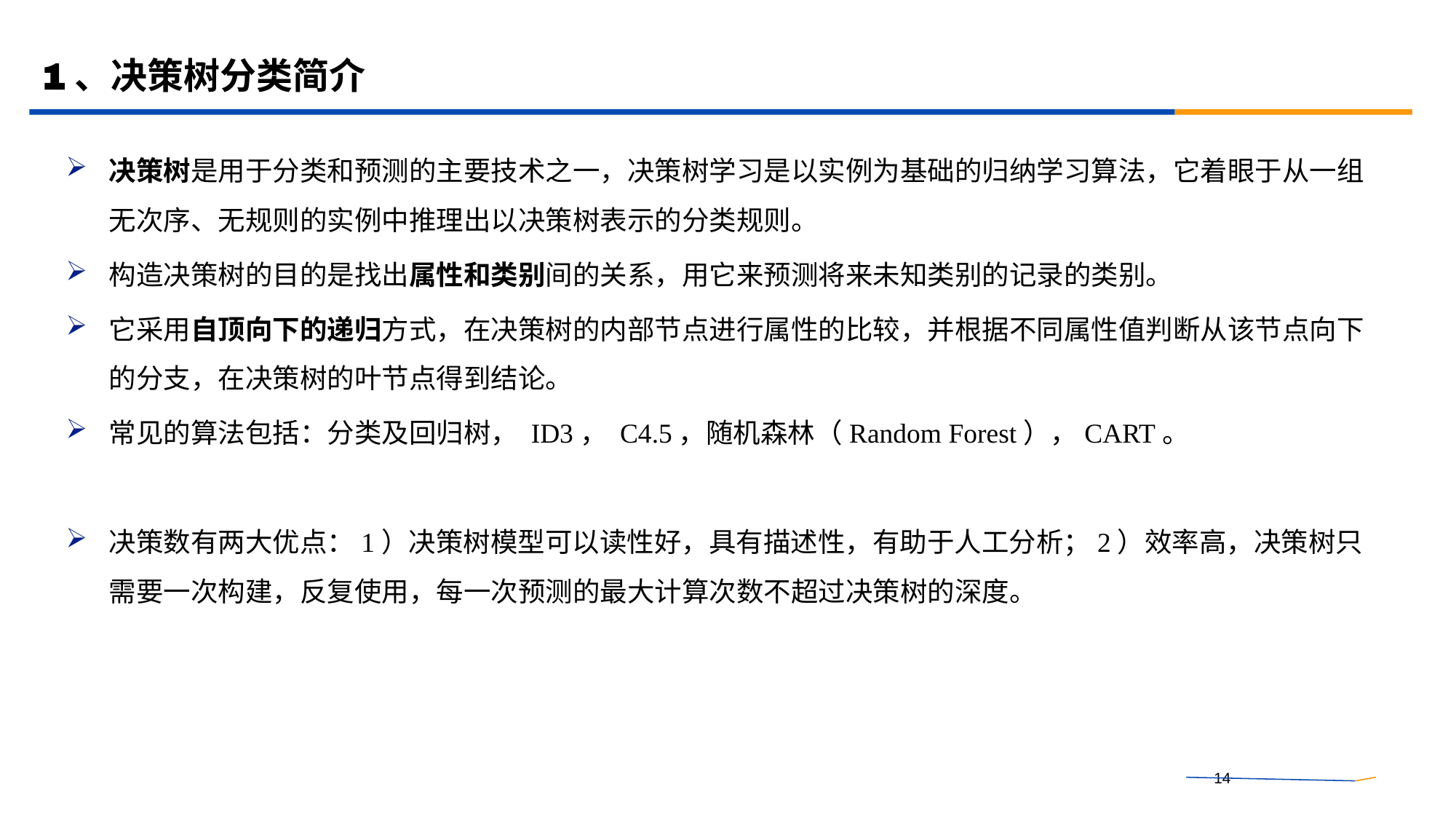

# 1、决策树分类简介
决策树是用于分类和预测的主要技术之一，决策树学习是以实例为基础的归纳学习算法，它着眼于从一组无次序、无规则的实例中推理出以决策树表示的分类规则。
构造决策树的目的是找出属性和类别间的关系，用它来预测将来未知类别的记录的类别。
它采用自顶向下的递归方式，在决策树的内部节点进行属性的比较，并根据不同属性值判断从该节点向下的分支，在决策树的叶节点得到结论。
常见的算法包括：分类及回归树， ID3， C4.5，随机森林（Random Forest），CART。

决策数有两大优点：1）决策树模型可以读性好，具有描述性，有助于人工分析；2）效率高，决策树只需要一次构建，反复使用，每一次预测的最大计算次数不超过决策树的深度。